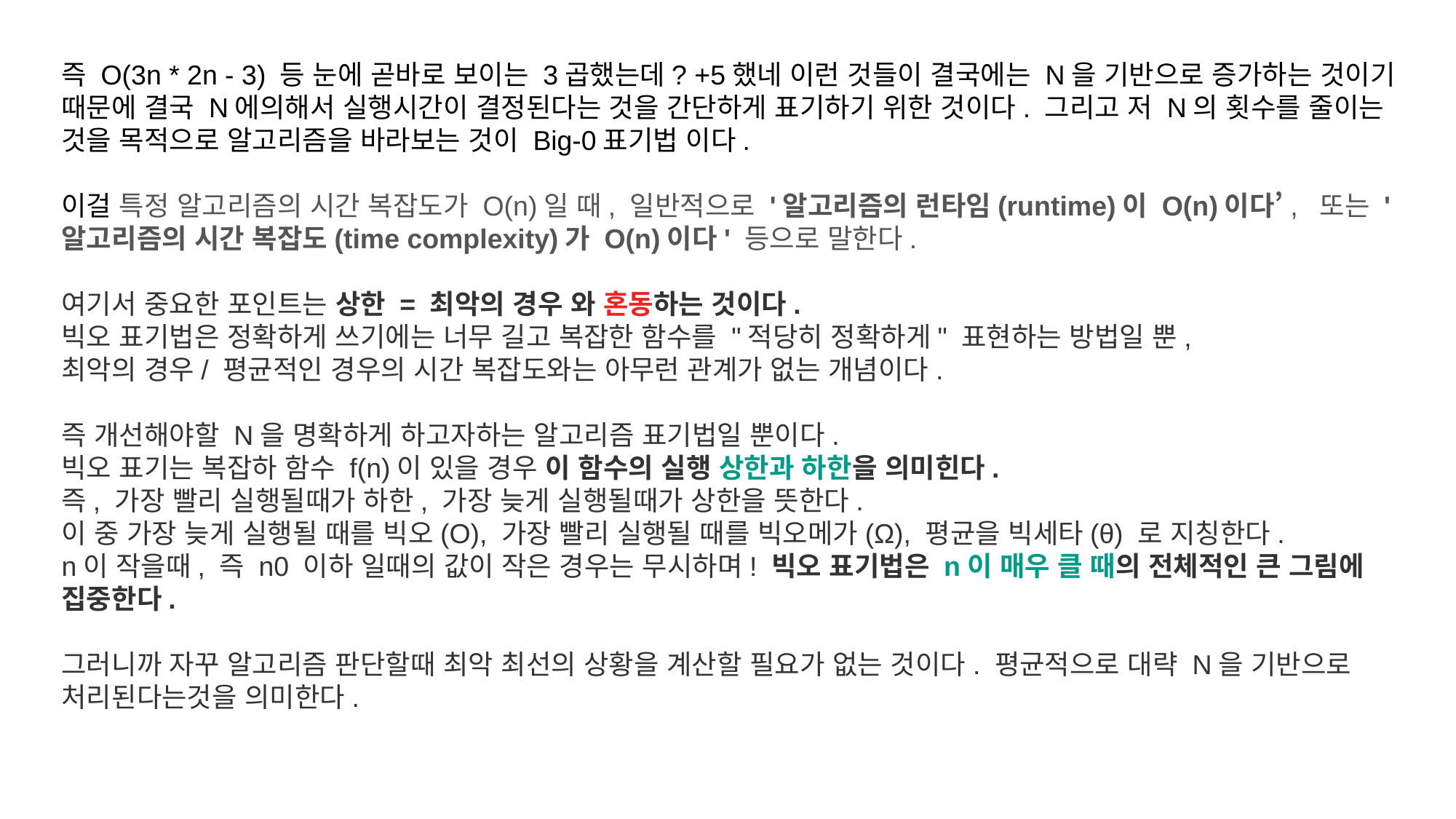

즉 O(3n * 2n - 3) 등 눈에 곧바로 보이는 3곱했는데? +5했네 이런 것들이 결국에는 N을 기반으로 증가하는 것이기 때문에 결국 N에의해서 실행시간이 결정된다는 것을 간단하게 표기하기 위한 것이다. 그리고 저 N의 횟수를 줄이는 것을 목적으로 알고리즘을 바라보는 것이 Big-0표기법 이다.

이걸 특정 알고리즘의 시간 복잡도가 O(n)일 때, 일반적으로 '알고리즘의 런타임(runtime)이 O(n)이다’,  또는 '알고리즘의 시간 복잡도(time complexity)가 O(n)이다' 등으로 말한다.

여기서 중요한 포인트는 상한 = 최악의 경우 와 혼동하는 것이다.
빅오 표기법은 정확하게 쓰기에는 너무 길고 복잡한 함수를 "적당히 정확하게" 표현하는 방법일 뿐,
최악의 경우/ 평균적인 경우의 시간 복잡도와는 아무런 관계가 없는 개념이다.

즉 개선해야할 N을 명확하게 하고자하는 알고리즘 표기법일 뿐이다.
빅오 표기는 복잡하 함수 f(n)이 있을 경우 이 함수의 실행 상한과 하한을 의미힌다.
즉, 가장 빨리 실행될때가 하한, 가장 늦게 실행될때가 상한을 뜻한다.
이 중 가장 늦게 실행될 때를 빅오(O), 가장 빨리 실행될 때를 빅오메가(Ω), 평균을 빅세타(θ) 로 지칭한다.
n이 작을때, 즉 n0 이하 일때의 값이 작은 경우는 무시하며! 빅오 표기법은 n이 매우 클 때의 전체적인 큰 그림에 집중한다.

그러니까 자꾸 알고리즘 판단할때 최악 최선의 상황을 계산할 필요가 없는 것이다. 평균적으로 대략 N을 기반으로 처리된다는것을 의미한다.